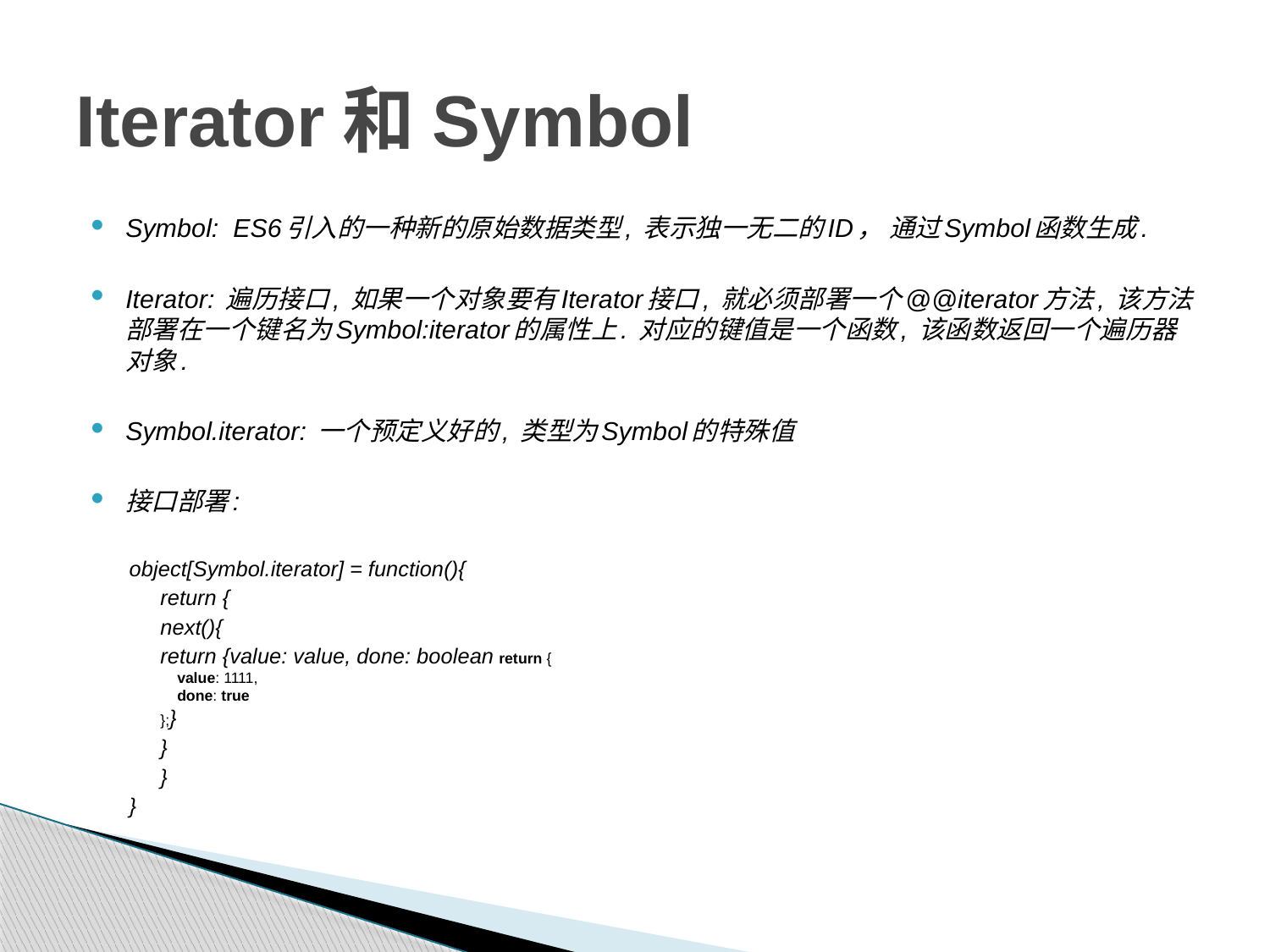

# Iterator和Symbol
Symbol:  ES6引入的一种新的原始数据类型, 表示独一无二的ID， 通过Symbol函数生成.

Iterator: 遍历接口, 如果一个对象要有Iterator接口, 就必须部署一个@@iterator方法, 该方法部署在一个键名为Symbol:iterator的属性上. 对应的键值是一个函数, 该函数返回一个遍历器对象.

Symbol.iterator: 一个预定义好的, 类型为Symbol的特殊值

接口部署:

object[Symbol.iterator] = function(){
	return {
		next(){
			return {value: value, done: boolean return {
    value: 1111,
    done: true
};}
		}
	}
}